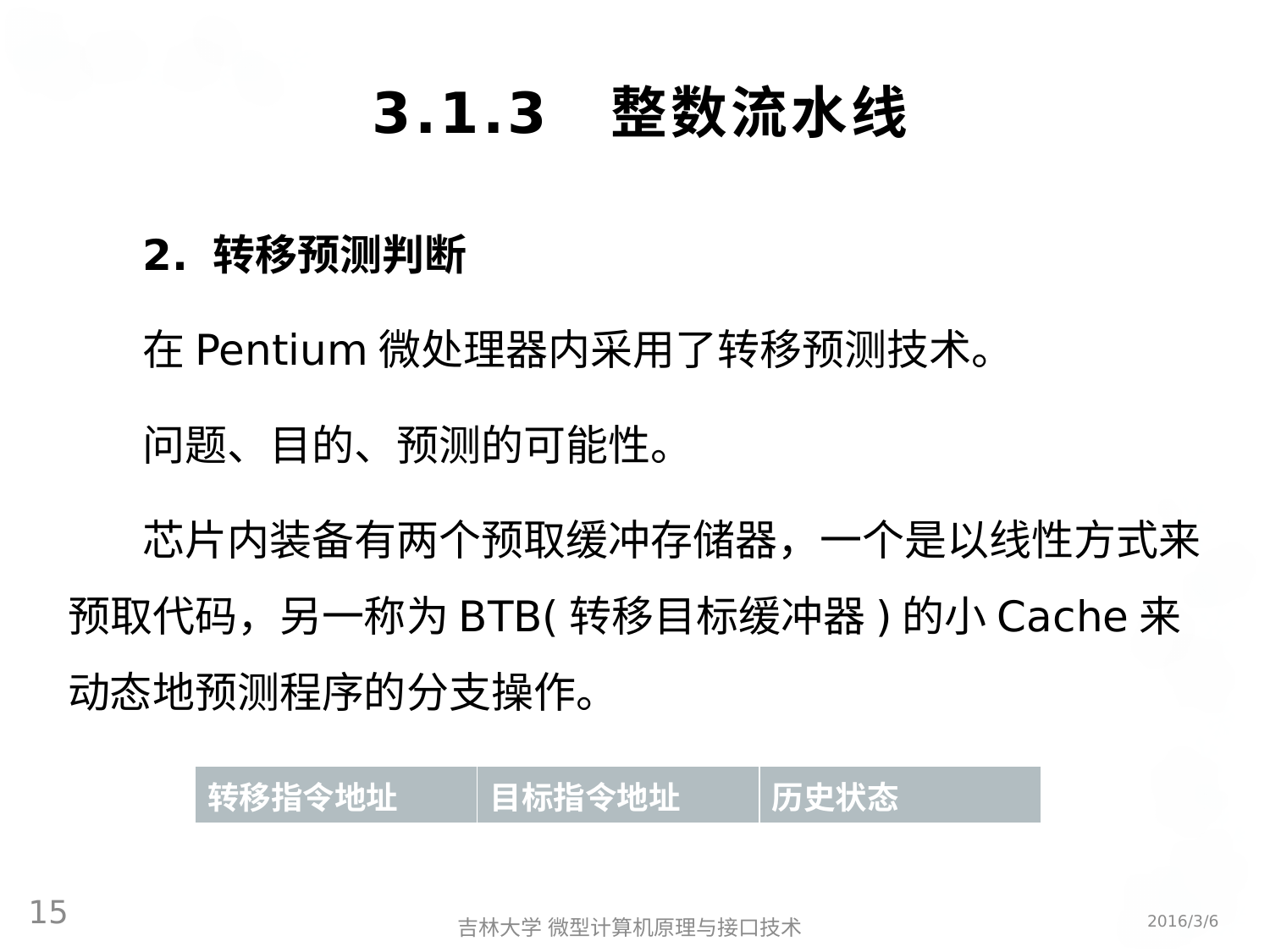

# 3.1.3  整数流水线
2. 转移预测判断
在Pentium微处理器内采用了转移预测技术。
问题、目的、预测的可能性。
芯片内装备有两个预取缓冲存储器，一个是以线性方式来预取代码，另一称为BTB(转移目标缓冲器)的小Cache来动态地预测程序的分支操作。
| 转移指令地址 | 目标指令地址 | 历史状态 |
| --- | --- | --- |
15
2016/3/6
吉林大学 微型计算机原理与接口技术